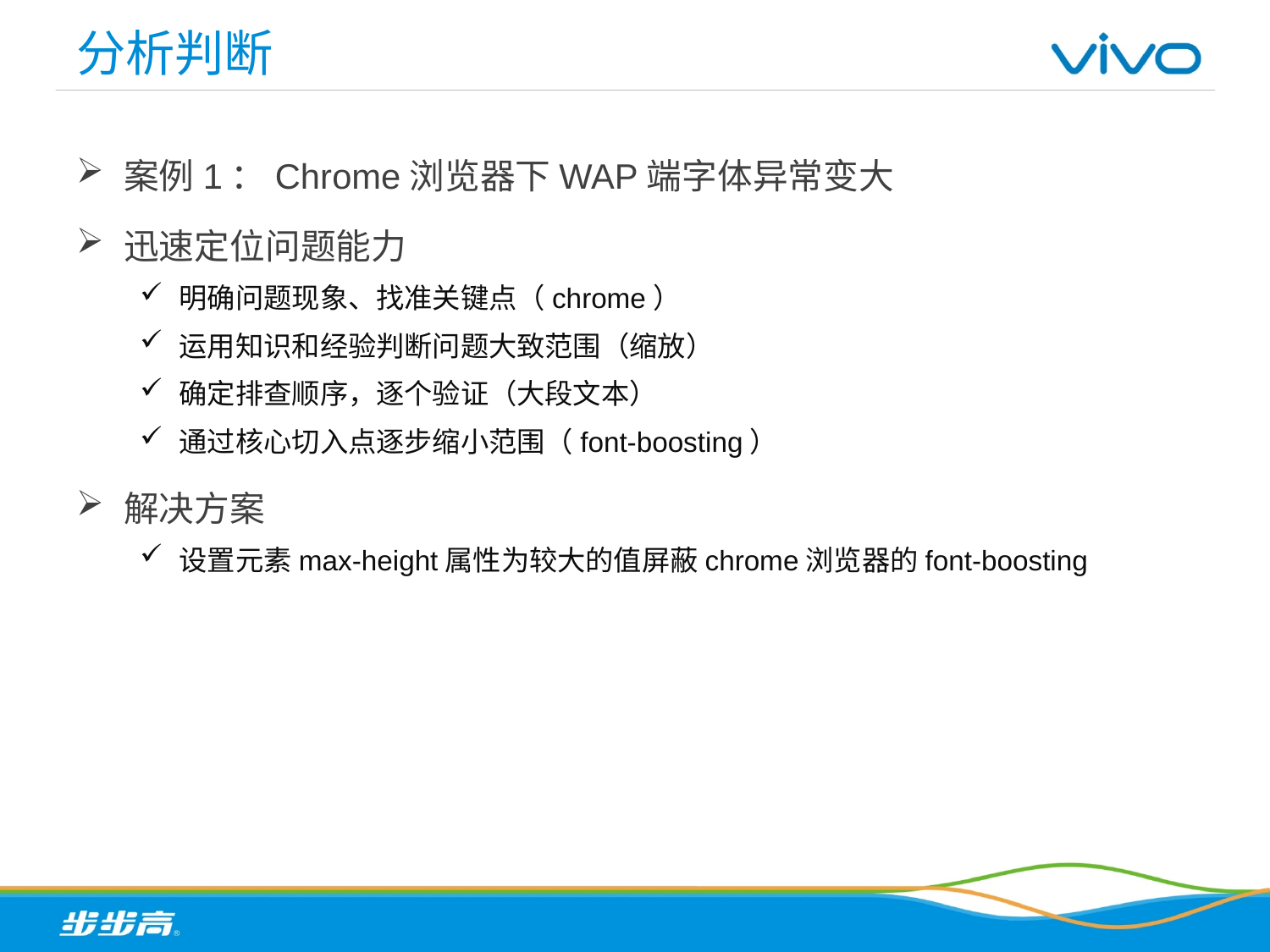

# 分析判断
案例1：Chrome浏览器下WAP端字体异常变大
迅速定位问题能力
明确问题现象、找准关键点（chrome）
运用知识和经验判断问题大致范围（缩放）
确定排查顺序，逐个验证（大段文本）
通过核心切入点逐步缩小范围（font-boosting）
解决方案
设置元素max-height属性为较大的值屏蔽chrome浏览器的font-boosting